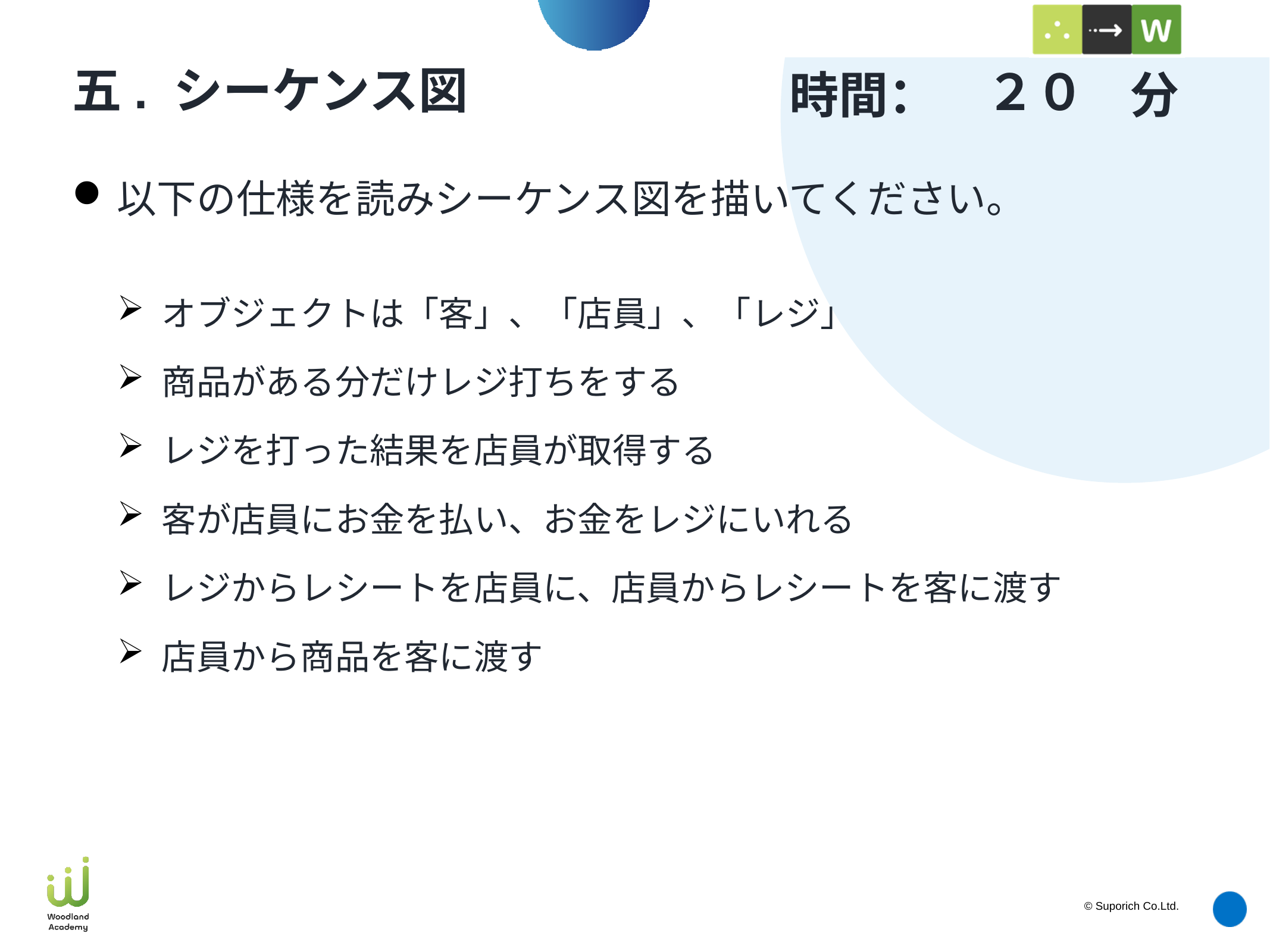

２０
# 五. シーケンス図
以下の仕様を読みシーケンス図を描いてください。

オブジェクトは「客」、「店員」、「レジ」
商品がある分だけレジ打ちをする
レジを打った結果を店員が取得する
客が店員にお金を払い、お金をレジにいれる
レジからレシートを店員に、店員からレシートを客に渡す
店員から商品を客に渡す